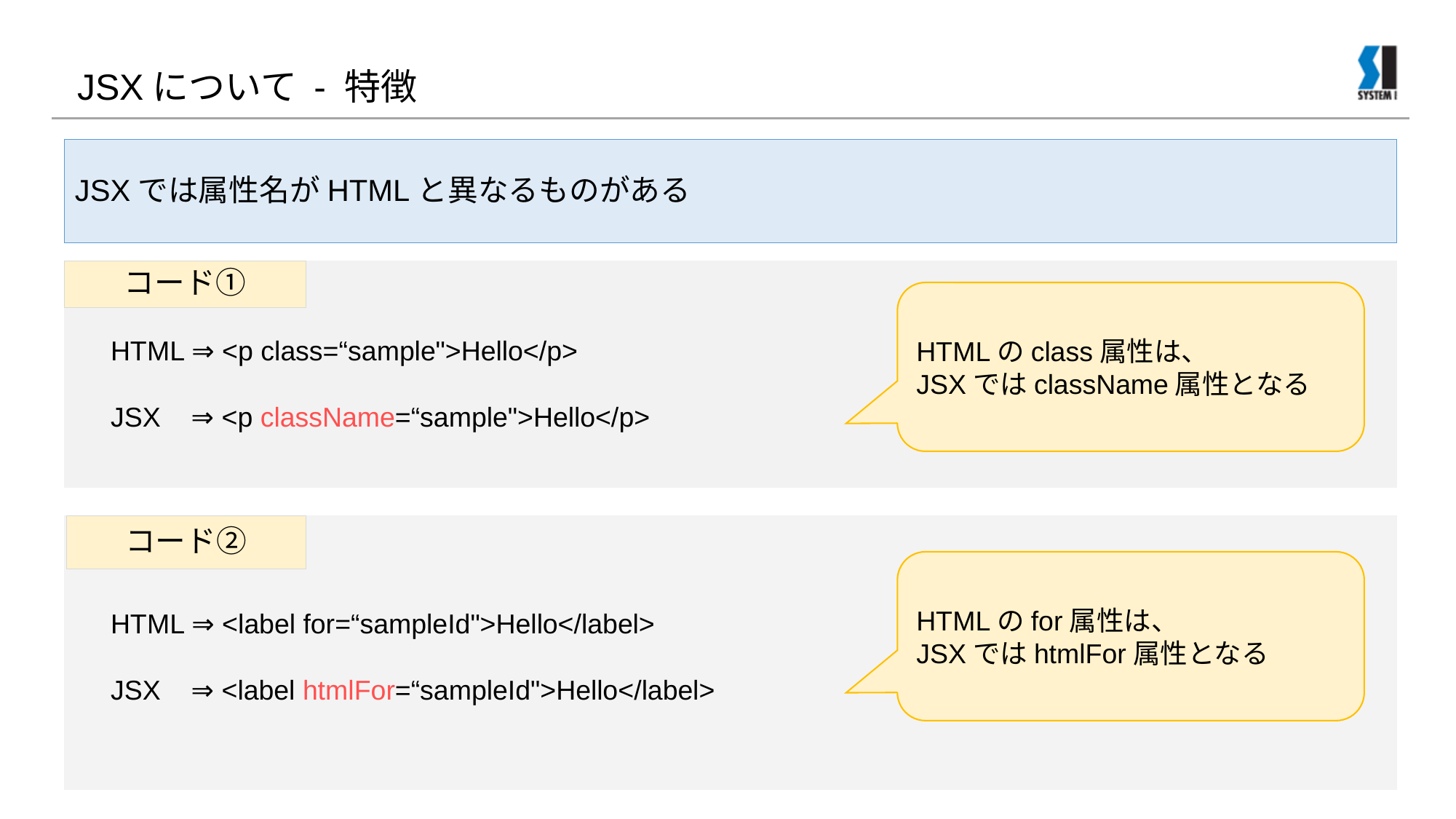

# JSXについて - 特徴
JSXでは属性名がHTMLと異なるものがある
コード①

HTML ⇒ <p class=“sample">Hello</p>
JSX    ⇒ <p className=“sample">Hello</p>
HTMLのclass属性は、
JSXではclassName属性となる

コード②
HTMLのfor属性は、
JSXではhtmlFor属性となる
HTML ⇒ <label for=“sampleId">Hello</label>
JSX    ⇒ <label htmlFor=“sampleId">Hello</label>